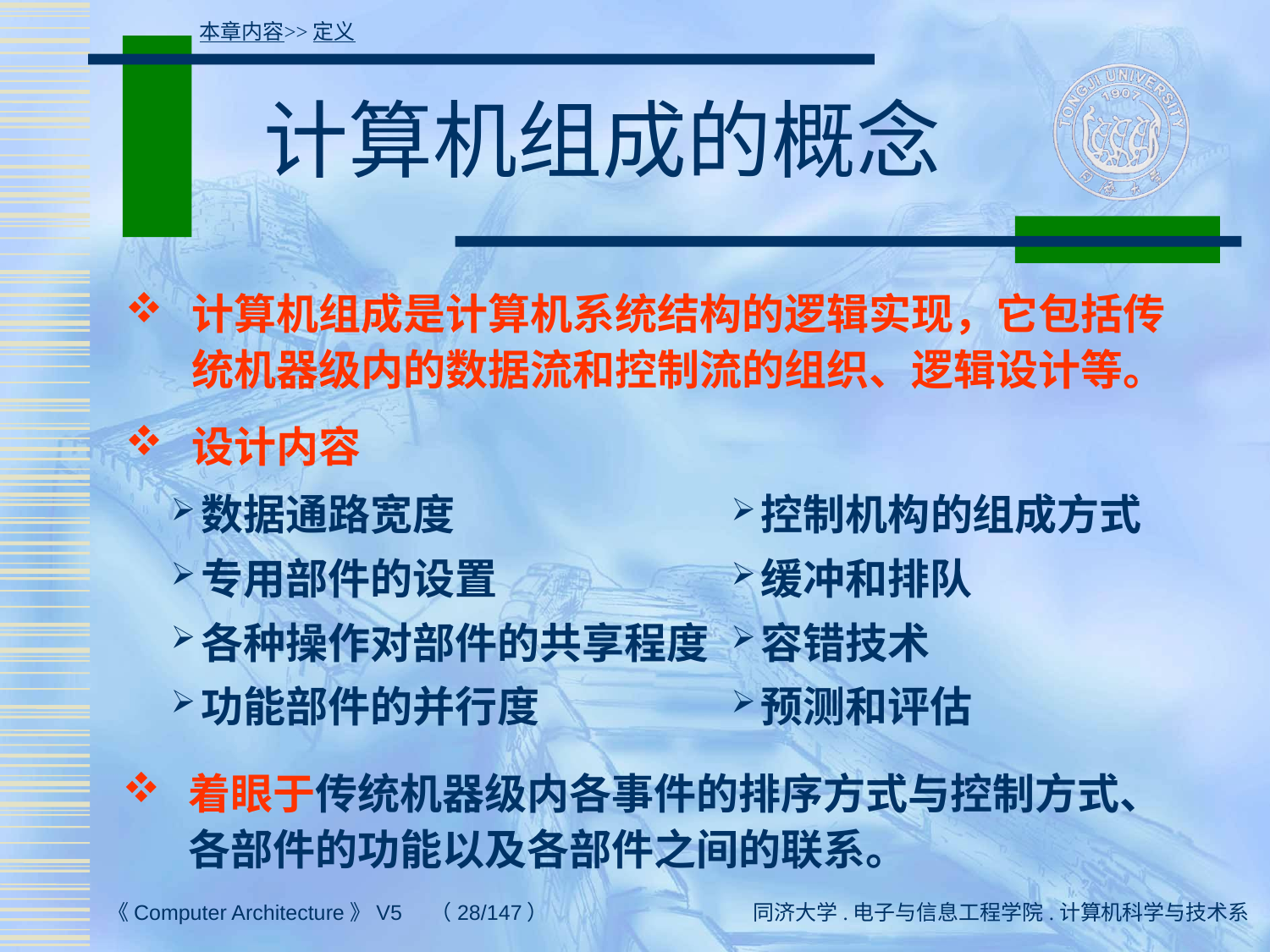

本章内容>>定义
# 计算机组成的概念
计算机组成是计算机系统结构的逻辑实现，它包括传统机器级内的数据流和控制流的组织、逻辑设计等。
设计内容
数据通路宽度
专用部件的设置
各种操作对部件的共享程度
功能部件的并行度
控制机构的组成方式
缓冲和排队
容错技术
预测和评估
着眼于传统机器级内各事件的排序方式与控制方式、各部件的功能以及各部件之间的联系。